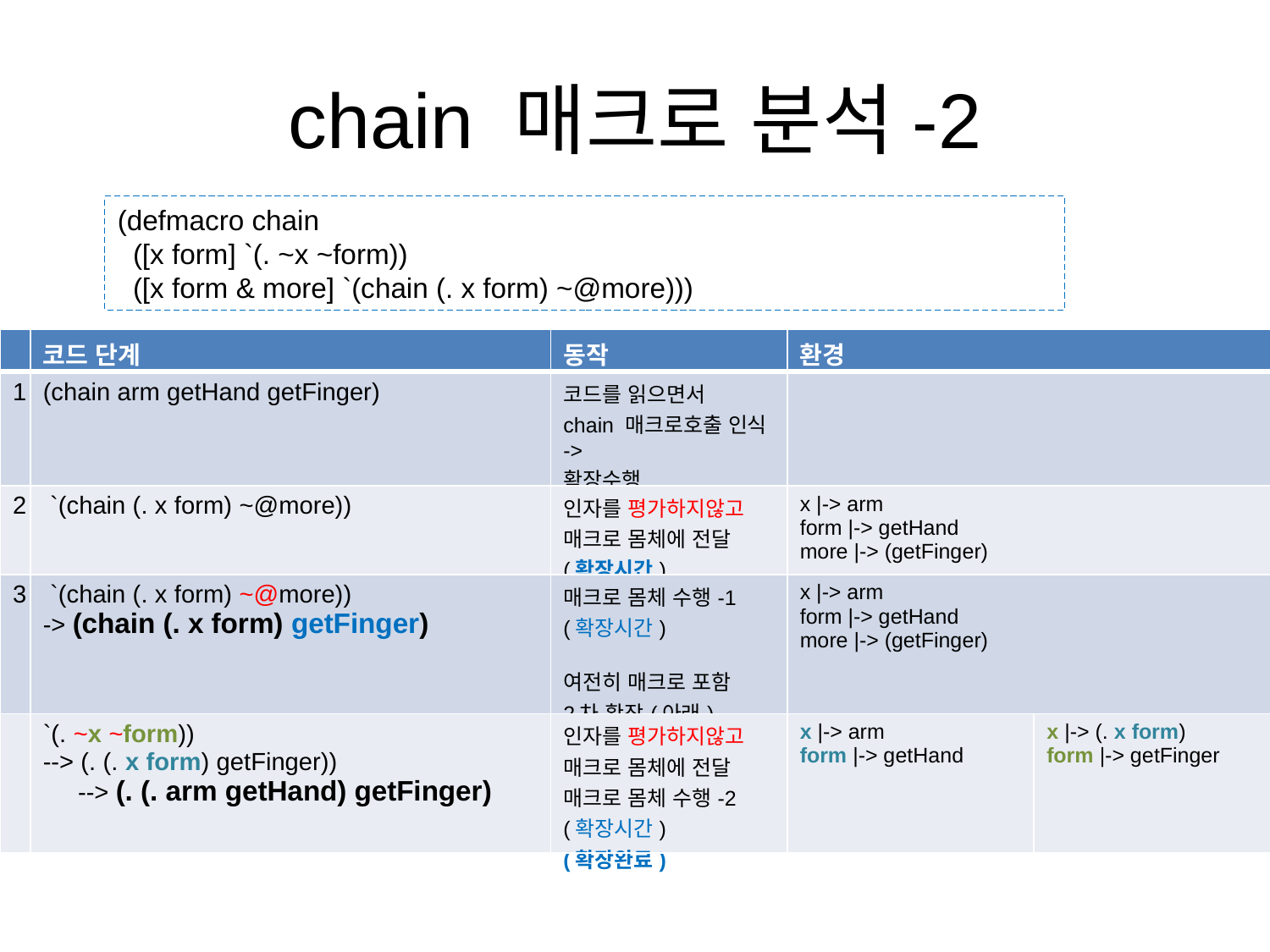

# chain 매크로 분석-2
(defmacro chain
  ([x form] `(. ~x ~form))
  ([x form & more] `(chain (. x form) ~@more)))
|  | 코드 단계 | 동작 | 환경 |  |
| --- | --- | --- | --- | --- |
| 1 | (chain arm getHand getFinger) | 코드를 읽으면서 chain 매크로호출 인식 -> 확장수행 |  |  |
| 2 | `(chain (. x form) ~@more)) | 인자를 평가하지않고 매크로 몸체에 전달 (확장시간) | x |-> arm form |-> getHand more |-> (getFinger) |  |
| 3 | `(chain (. x form) ~@more)) -> (chain (. x form) getFinger) | 매크로 몸체 수행-1 (확장시간) 여전히 매크로 포함 2차 확장(아래) | x |-> arm form |-> getHand more |-> (getFinger) |  |
|  | `(. ~x ~form)) --> (. (. x form) getFinger)) --> (. (. arm getHand) getFinger) | 인자를 평가하지않고 매크로 몸체에 전달 매크로 몸체 수행-2 (확장시간) (확장완료) | x |-> arm form |-> getHand | x |-> (. x form) form |-> getFinger |